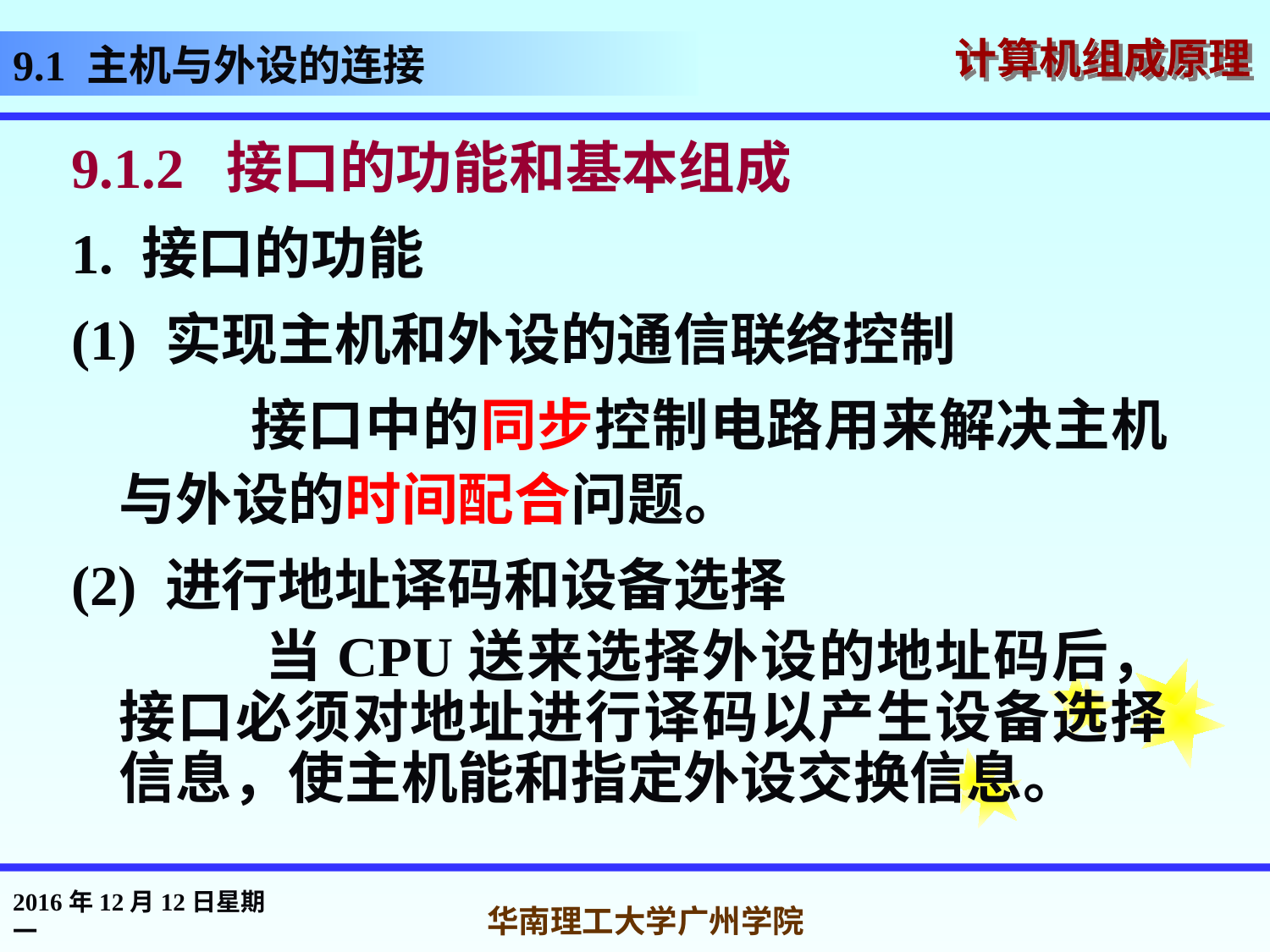

# 9.1 主机与外设的连接
9.1.2  接口的功能和基本组成
1. 接口的功能
(1) 实现主机和外设的通信联络控制
            接口中的同步控制电路用来解决主机与外设的时间配合问题。
(2) 进行地址译码和设备选择
            当CPU送来选择外设的地址码后，接口必须对地址进行译码以产生设备选择信息，使主机能和指定外设交换信息。
2016年12月12日星期一
华南理工大学广州学院